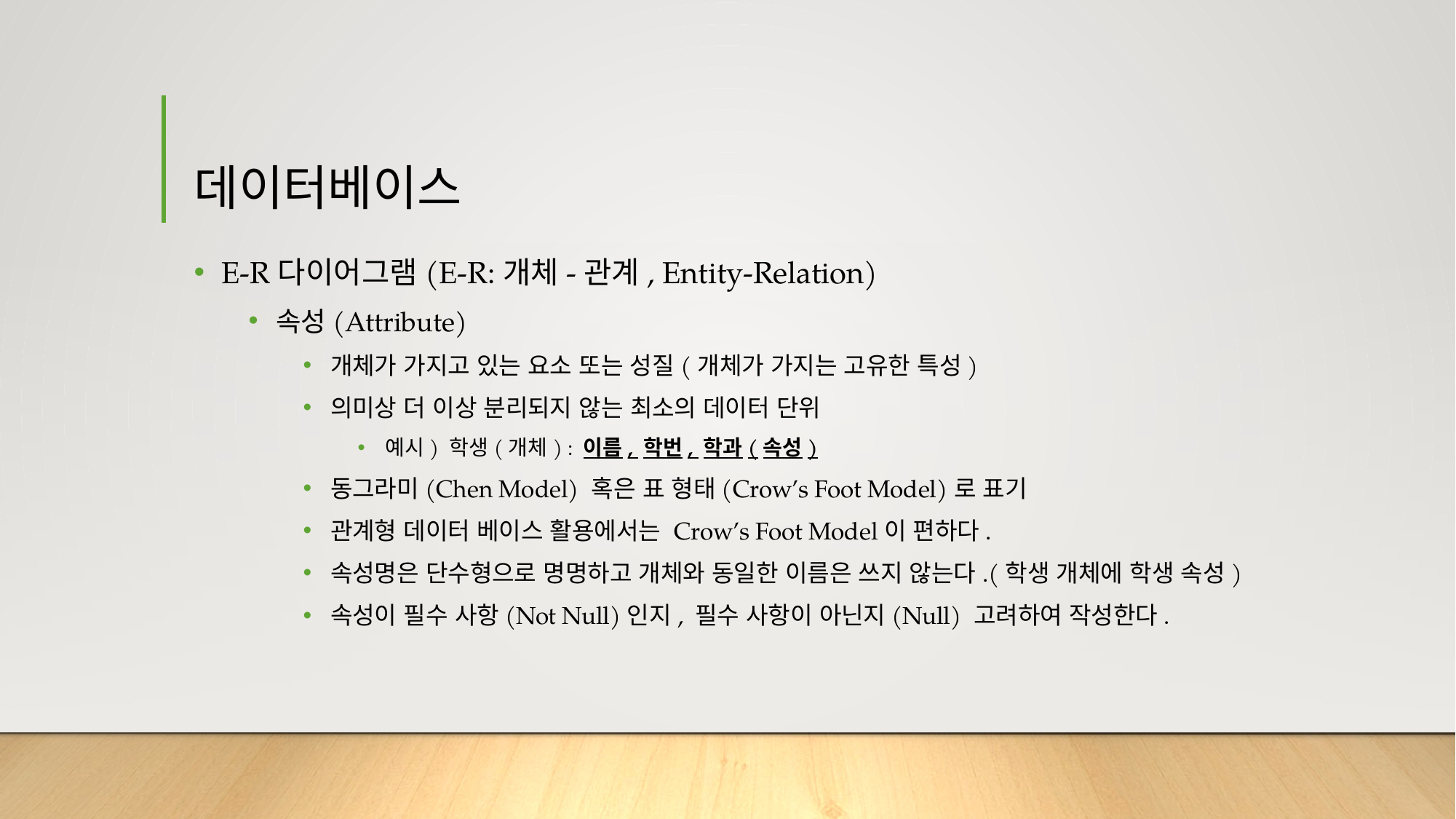

# 데이터베이스
E-R다이어그램(E-R:개체-관계, Entity-Relation)
속성(Attribute)
개체가 가지고 있는 요소 또는 성질(개체가 가지는 고유한 특성)
의미상 더 이상 분리되지 않는 최소의 데이터 단위
예시) 학생(개체) : 이름, 학번, 학과(속성)
동그라미(Chen Model) 혹은 표 형태(Crow’s Foot Model)로 표기
관계형 데이터 베이스 활용에서는 Crow’s Foot Model이 편하다.
속성명은 단수형으로 명명하고 개체와 동일한 이름은 쓰지 않는다.(학생 개체에 학생 속성)
속성이 필수 사항(Not Null)인지, 필수 사항이 아닌지(Null) 고려하여 작성한다.